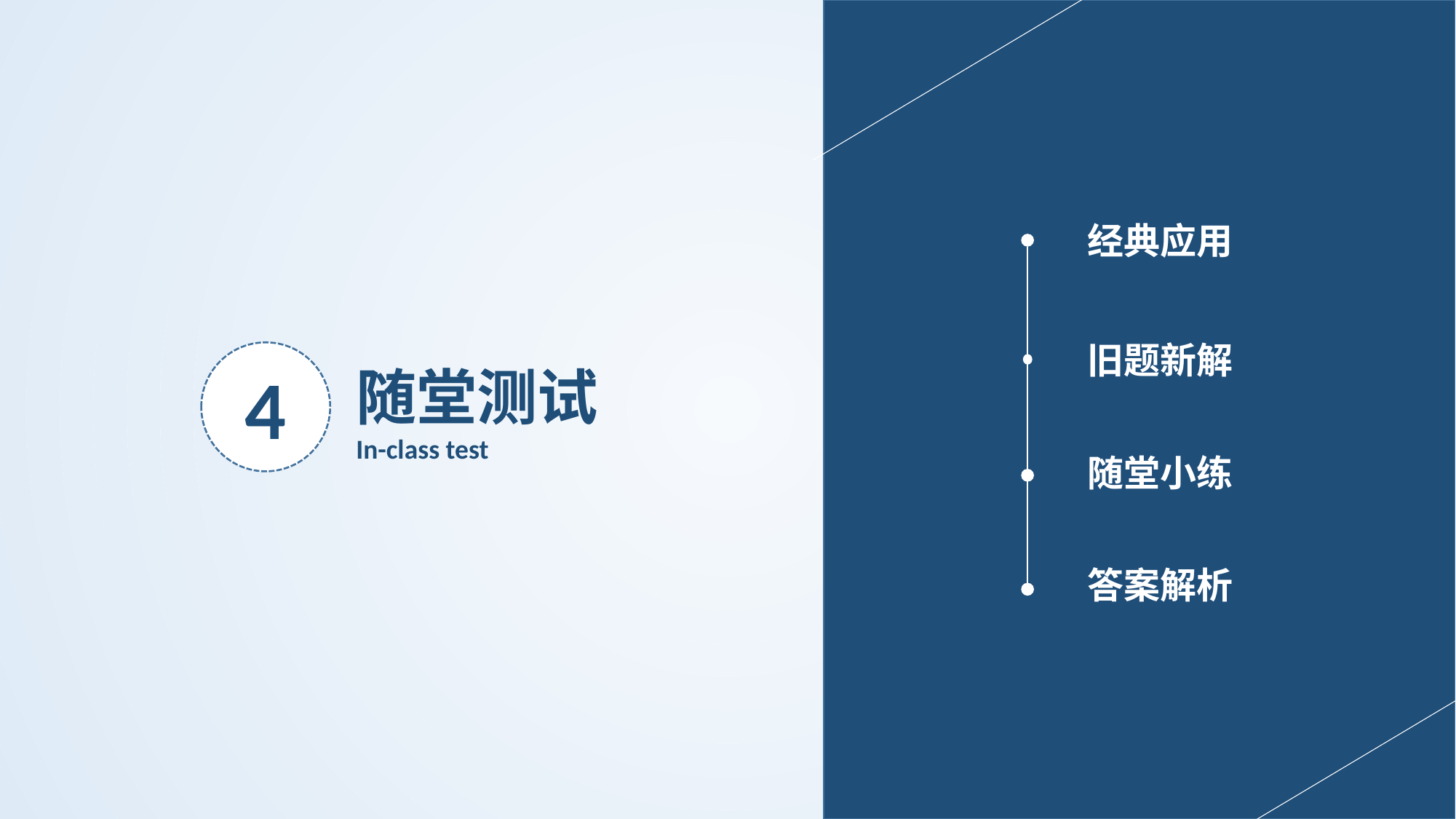

经典应用

旧题新解
4
随堂测试
In-class test

随堂小练

答案解析